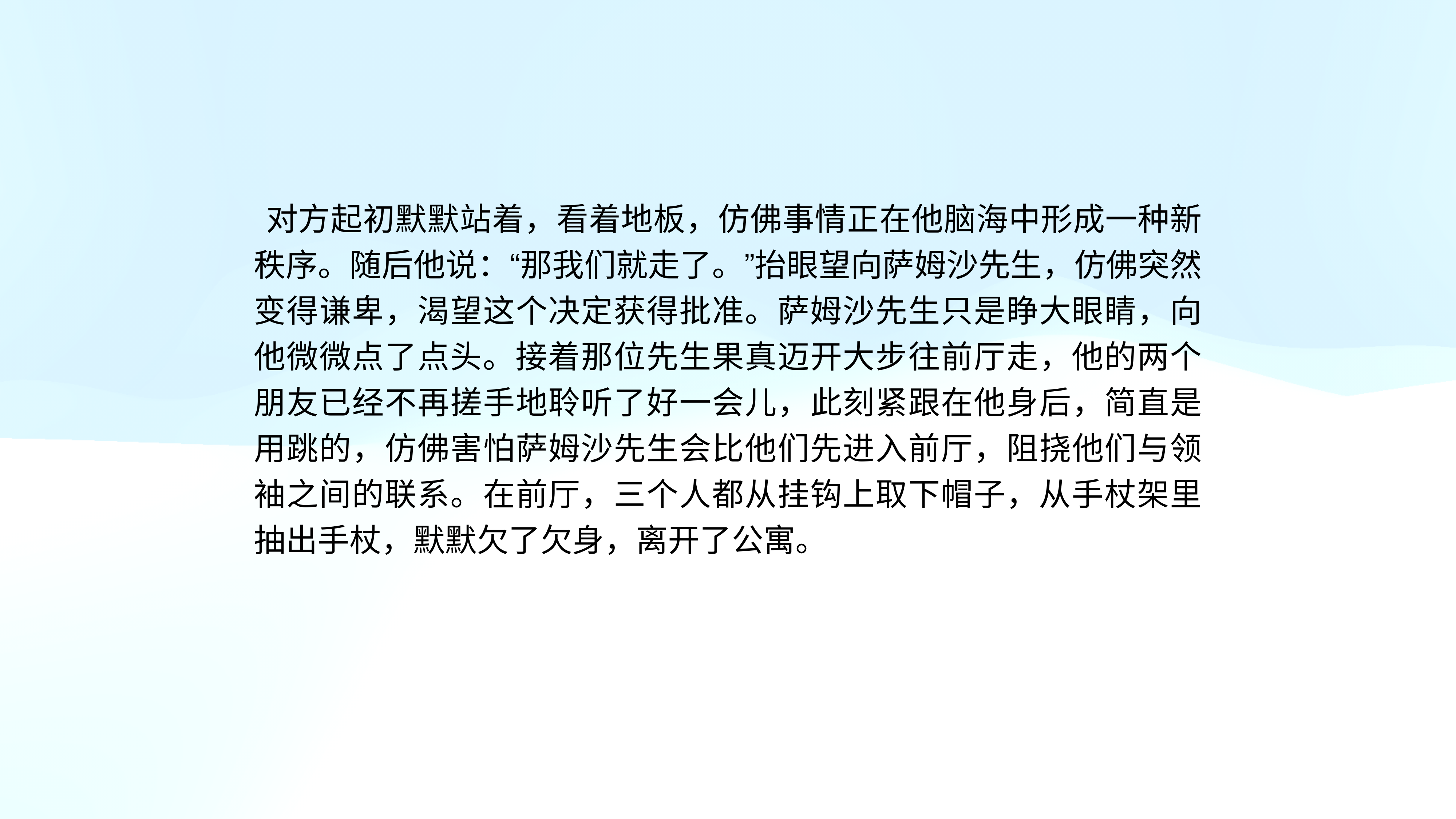

对方起初默默站着，看着地板，仿佛事情正在他脑海中形成一种新秩序。随后他说：“那我们就走了。”抬眼望向萨姆沙先生，仿佛突然变得谦卑，渴望这个决定获得批准。萨姆沙先生只是睁大眼睛，向他微微点了点头。接着那位先生果真迈开大步往前厅走，他的两个朋友已经不再搓手地聆听了好一会儿，此刻紧跟在他身后，简直是用跳的，仿佛害怕萨姆沙先生会比他们先进入前厅，阻挠他们与领袖之间的联系。在前厅，三个人都从挂钩上取下帽子，从手杖架里抽出手杖，默默欠了欠身，离开了公寓。